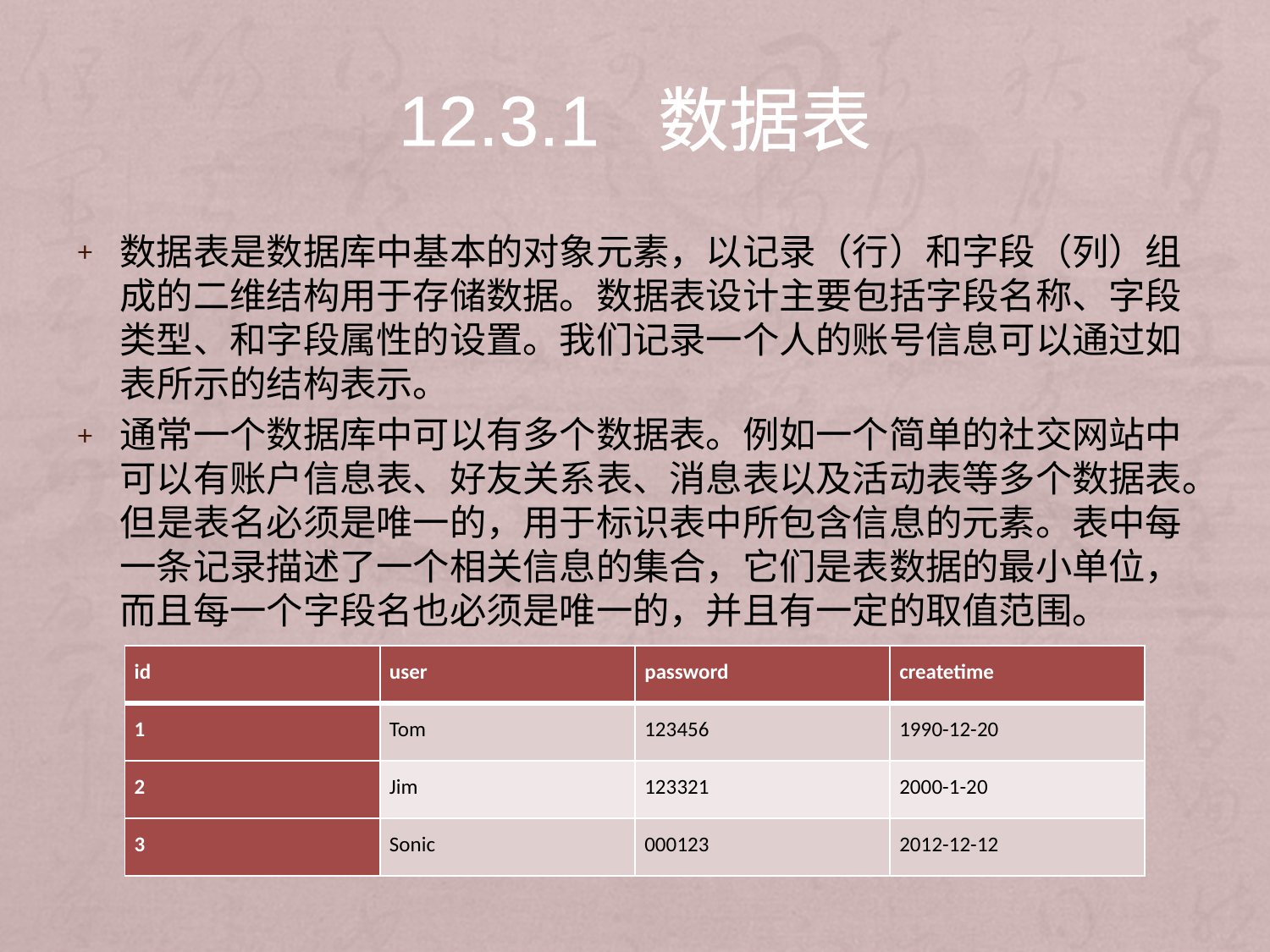

# 12.3.1  数据表
数据表是数据库中基本的对象元素，以记录（行）和字段（列）组成的二维结构用于存储数据。数据表设计主要包括字段名称、字段类型、和字段属性的设置。我们记录一个人的账号信息可以通过如表所示的结构表示。
通常一个数据库中可以有多个数据表。例如一个简单的社交网站中可以有账户信息表、好友关系表、消息表以及活动表等多个数据表。但是表名必须是唯一的，用于标识表中所包含信息的元素。表中每一条记录描述了一个相关信息的集合，它们是表数据的最小单位，而且每一个字段名也必须是唯一的，并且有一定的取值范围。
| id | user | password | createtime |
| --- | --- | --- | --- |
| 1 | Tom | 123456 | 1990-12-20 |
| 2 | Jim | 123321 | 2000-1-20 |
| 3 | Sonic | 000123 | 2012-12-12 |